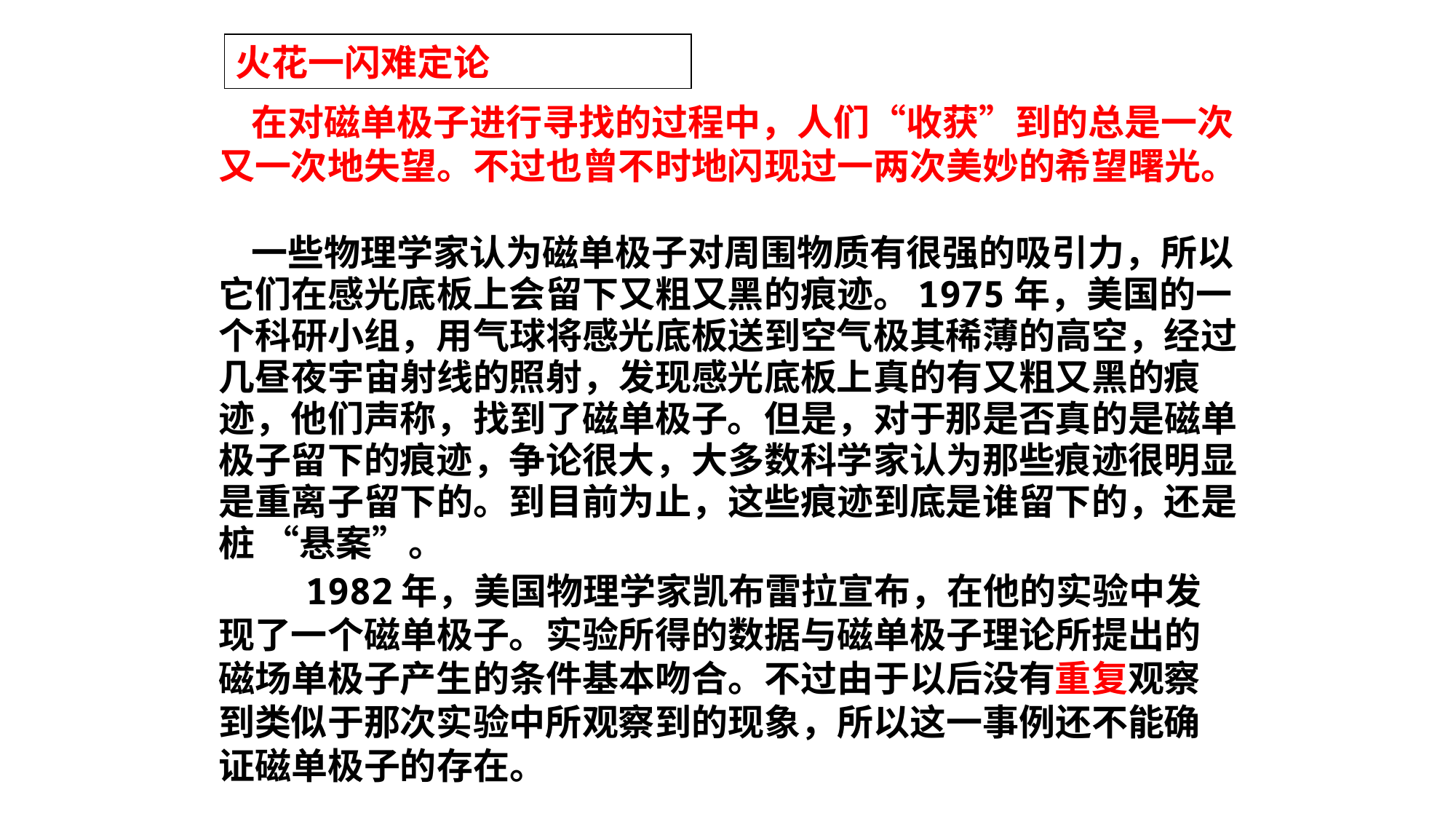

火花一闪难定论
   在对磁单极子进行寻找的过程中，人们“收获”到的总是一次又一次地失望。不过也曾不时地闪现过一两次美妙的希望曙光。
   一些物理学家认为磁单极子对周围物质有很强的吸引力，所以它们在感光底板上会留下又粗又黑的痕迹。1975年，美国的一个科研小组，用气球将感光底板送到空气极其稀薄的高空，经过几昼夜宇宙射线的照射，发现感光底板上真的有又粗又黑的痕迹，他们声称，找到了磁单极子。但是，对于那是否真的是磁单极子留下的痕迹，争论很大，大多数科学家认为那些痕迹很明显是重离子留下的。到目前为止，这些痕迹到底是谁留下的，还是桩 “悬案”。
    1982年，美国物理学家凯布雷拉宣布，在他的实验中发现了一个磁单极子。实验所得的数据与磁单极子理论所提出的磁场单极子产生的条件基本吻合。不过由于以后没有重复观察到类似于那次实验中所观察到的现象，所以这一事例还不能确证磁单极子的存在。